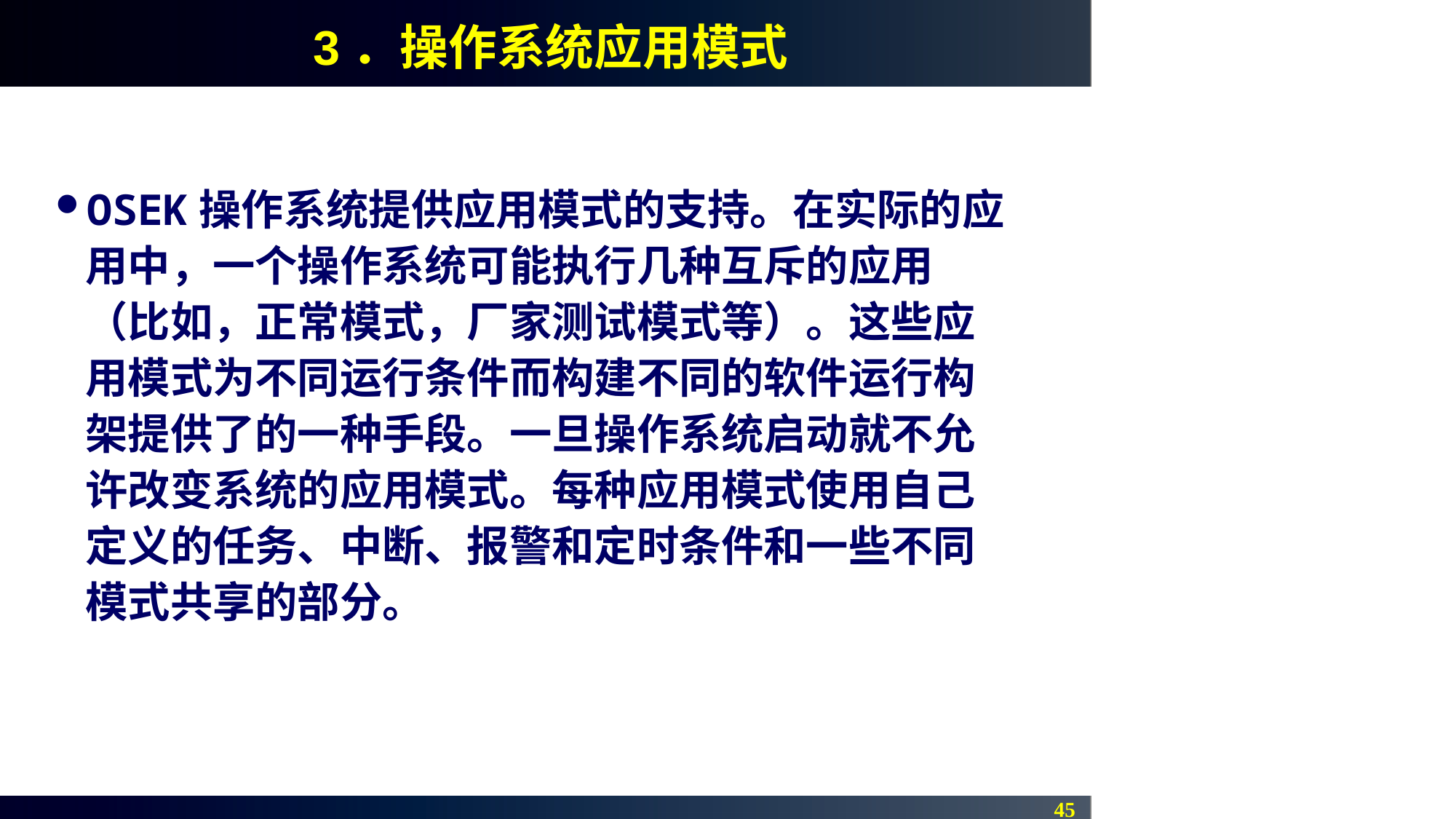

3．操作系统应用模式
OSEK操作系统提供应用模式的支持。在实际的应用中，一个操作系统可能执行几种互斥的应用（比如，正常模式，厂家测试模式等）。这些应用模式为不同运行条件而构建不同的软件运行构架提供了的一种手段。一旦操作系统启动就不允许改变系统的应用模式。每种应用模式使用自己定义的任务、中断、报警和定时条件和一些不同模式共享的部分。